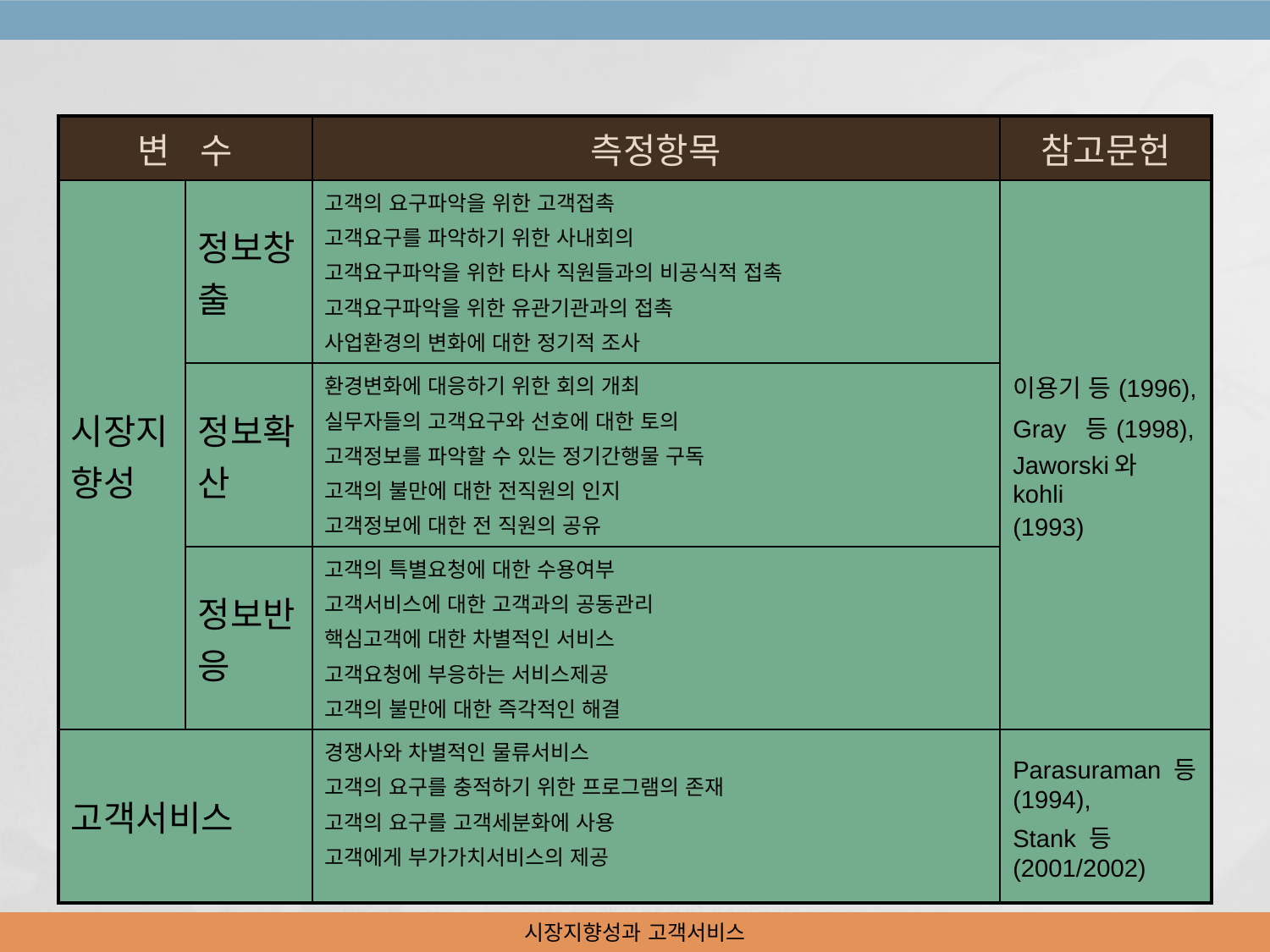

| 변 수 |  | 측정항목 | 참고문헌 |
| --- | --- | --- | --- |
| 시장지향성 | 정보창출 | 고객의 요구파악을 위한 고객접촉 고객요구를 파악하기 위한 사내회의 고객요구파악을 위한 타사 직원들과의 비공식적 접촉 고객요구파악을 위한 유관기관과의 접촉 사업환경의 변화에 대한 정기적 조사 | 이용기 등(1996), Gray 등(1998), Jaworski와 kohli (1993) |
|  | 정보확산 | 환경변화에 대응하기 위한 회의 개최 실무자들의 고객요구와 선호에 대한 토의 고객정보를 파악할 수 있는 정기간행물 구독 고객의 불만에 대한 전직원의 인지 고객정보에 대한 전 직원의 공유 |  |
|  | 정보반응 | 고객의 특별요청에 대한 수용여부 고객서비스에 대한 고객과의 공동관리 핵심고객에 대한 차별적인 서비스 고객요청에 부응하는 서비스제공 고객의 불만에 대한 즉각적인 해결 |  |
| 고객서비스 |  | 경쟁사와 차별적인 물류서비스 고객의 요구를 충적하기 위한 프로그램의 존재 고객의 요구를 고객세분화에 사용 고객에게 부가가치서비스의 제공 | Parasuraman 등(1994), Stank 등(2001/2002) |
시장지향성과 고객서비스